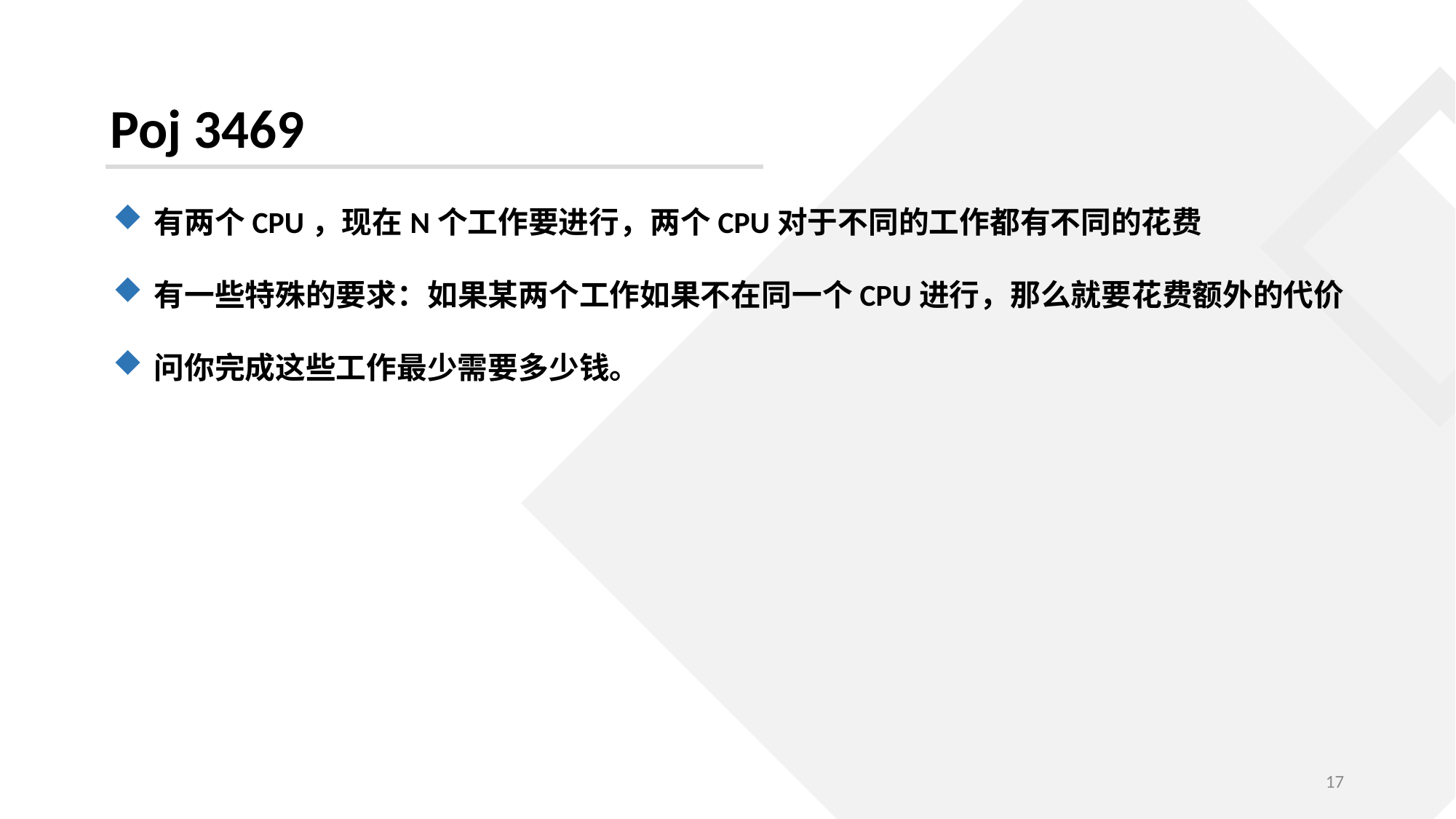

Poj 3469
有两个CPU，现在N个工作要进行，两个CPU对于不同的工作都有不同的花费

有一些特殊的要求：如果某两个工作如果不在同一个CPU进行，那么就要花费额外的代价

问你完成这些工作最少需要多少钱。
17